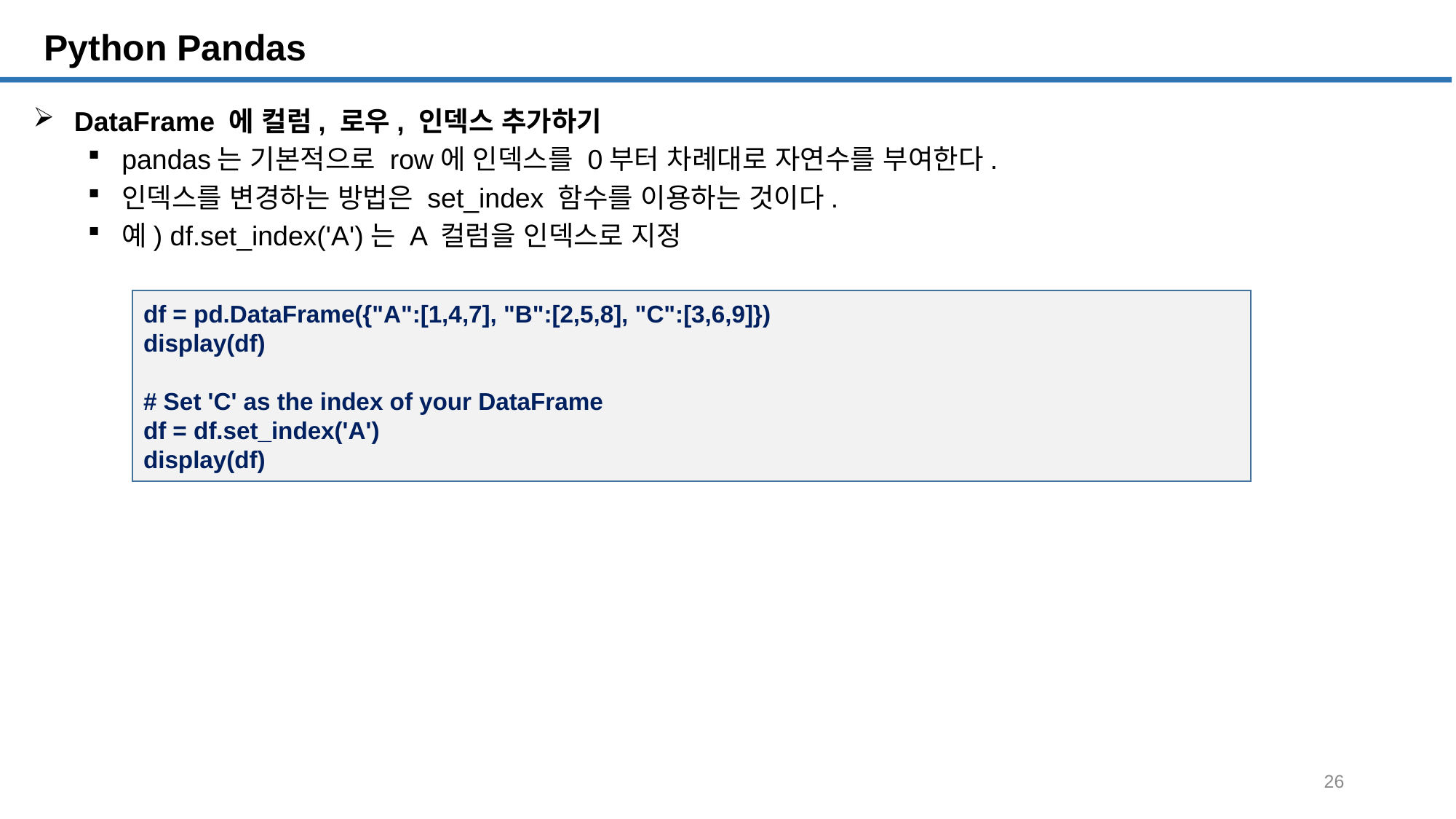

SQL 튜닝 개요
# Python Pandas

DataFrame 에 컬럼, 로우, 인덱스 추가하기
pandas는 기본적으로 row에 인덱스를 0부터 차례대로 자연수를 부여한다.
인덱스를 변경하는 방법은 set_index 함수를 이용하는 것이다.
예) df.set_index('A')는 A 컬럼을 인덱스로 지정
df = pd.DataFrame({"A":[1,4,7], "B":[2,5,8], "C":[3,6,9]})
display(df)

# Set 'C' as the index of your DataFrame
df = df.set_index('A')
display(df)
26